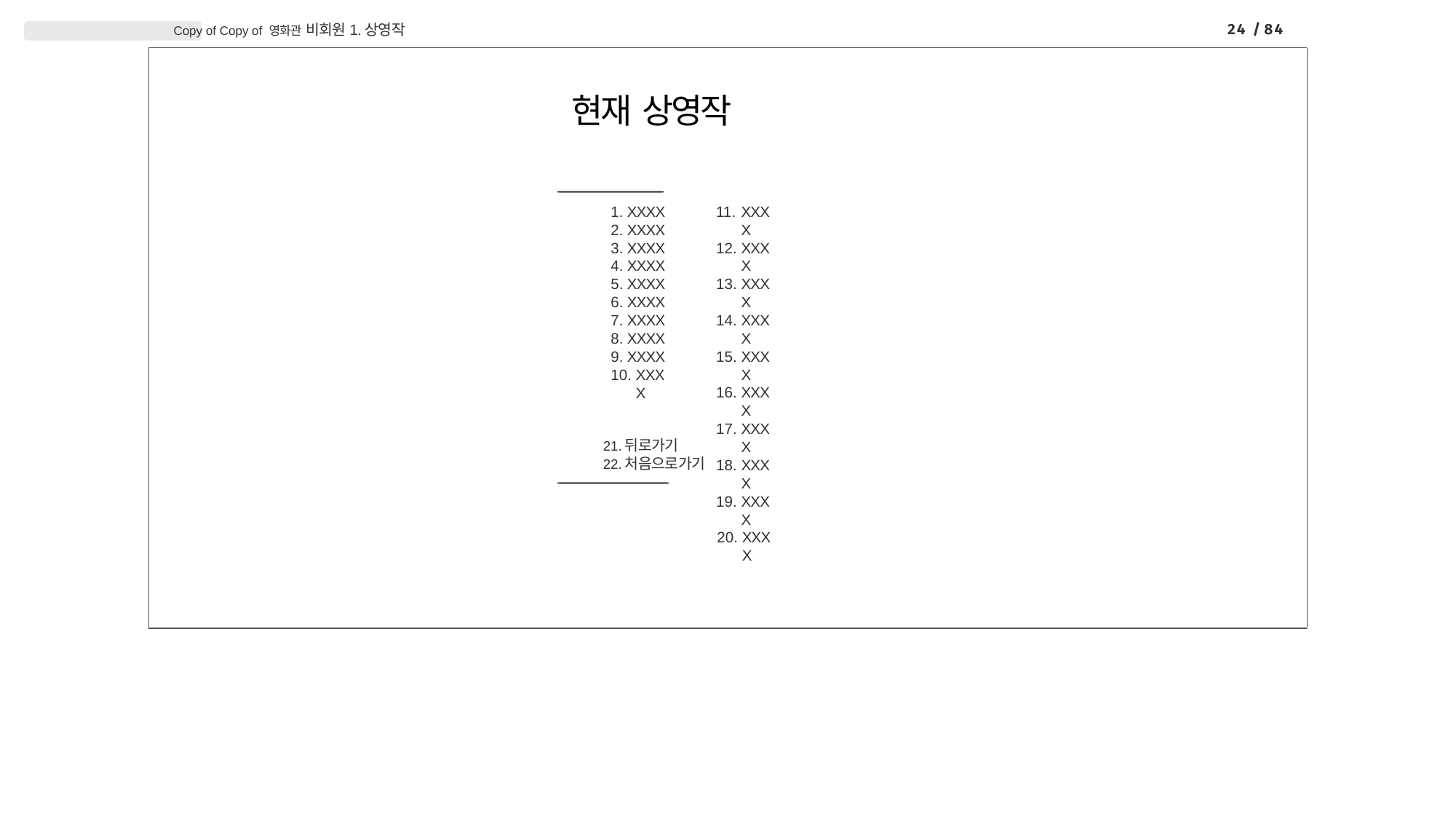

24 / 84
Copy of Copy of 영화관 비회원1.상영작

# 현재 상영작
-----------------------------------------------------------------
XXXX
XXXX
XXXX
XXXX
XXXX
XXXX
XXXX
XXXX
XXXX
XXXX
XXXX
XXXX
XXXX
XXXX
XXXX
XXXX
XXXX
XXXX
XXXX
XXXX
뒤로가기
처음으로가기
--------------------------------------------------------------------